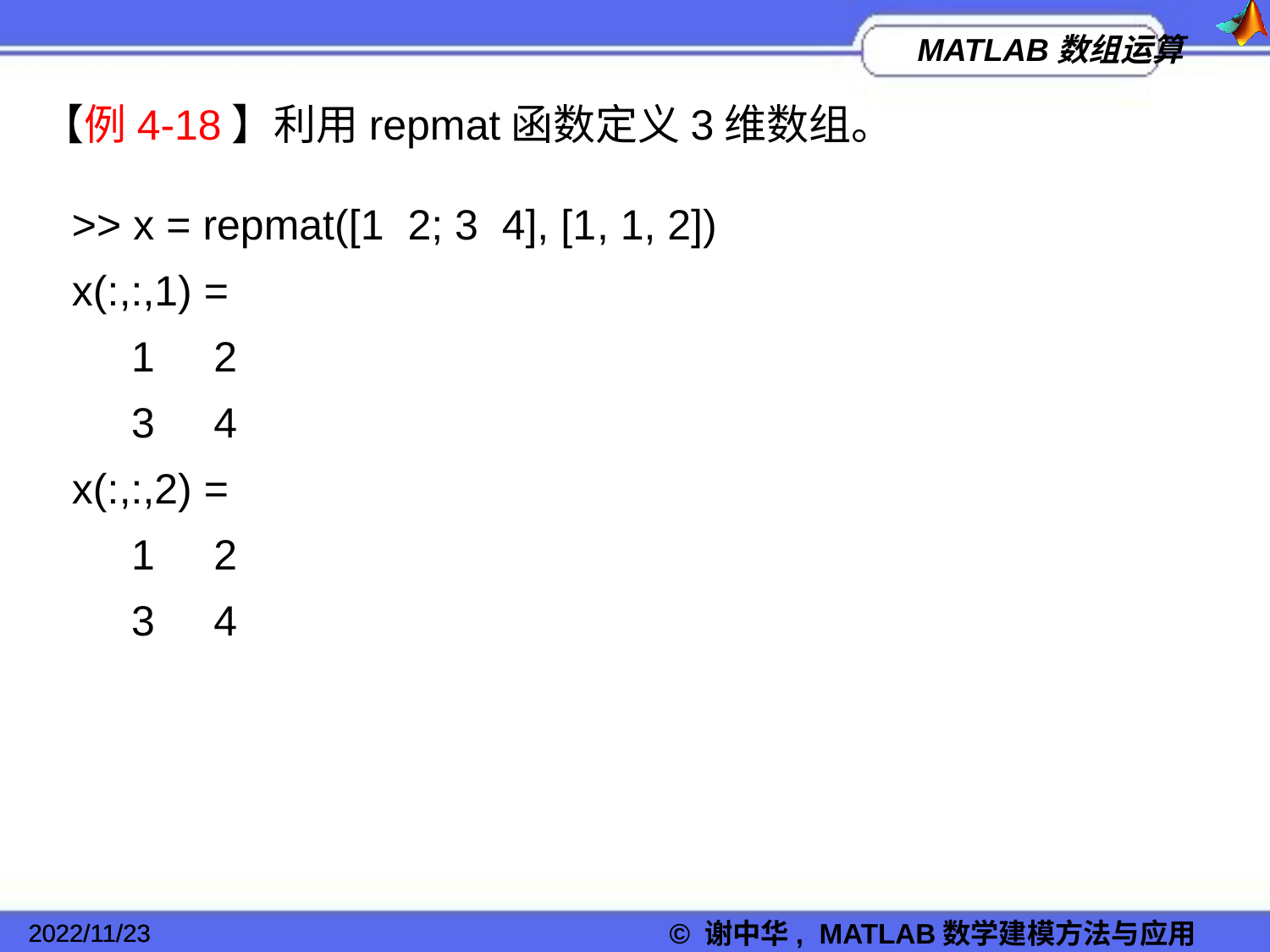

【例4-18】利用repmat函数定义3维数组。
>> x = repmat([1  2; 3  4], [1, 1, 2])
x(:,:,1) =
     1     2
     3     4
x(:,:,2) =
     1     2
     3     4
2022/11/23
© 谢中华,  MATLAB数学建模方法与应用